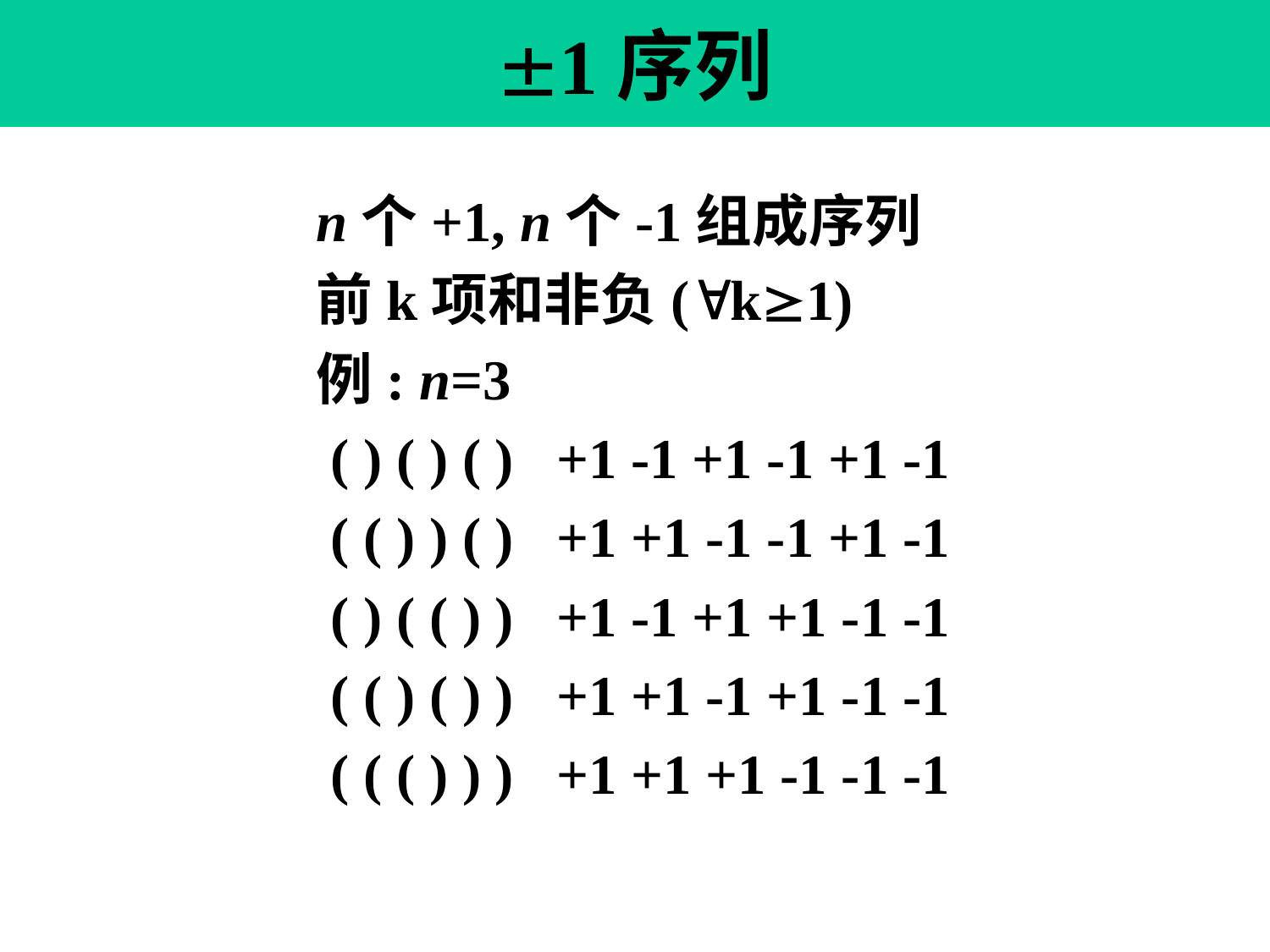

# ±1序列
n个+1, n个-1组成序列
前k项和非负(∀k≥1)
例: n=3
 ( ) ( ) ( )   +1 -1 +1 -1 +1 -1
 ( ( ) ) ( )   +1 +1 -1 -1 +1 -1
 ( ) ( ( ) )   +1 -1 +1 +1 -1 -1
 ( ( ) ( ) )   +1 +1 -1 +1 -1 -1
 ( ( ( ) ) )   +1 +1 +1 -1 -1 -1